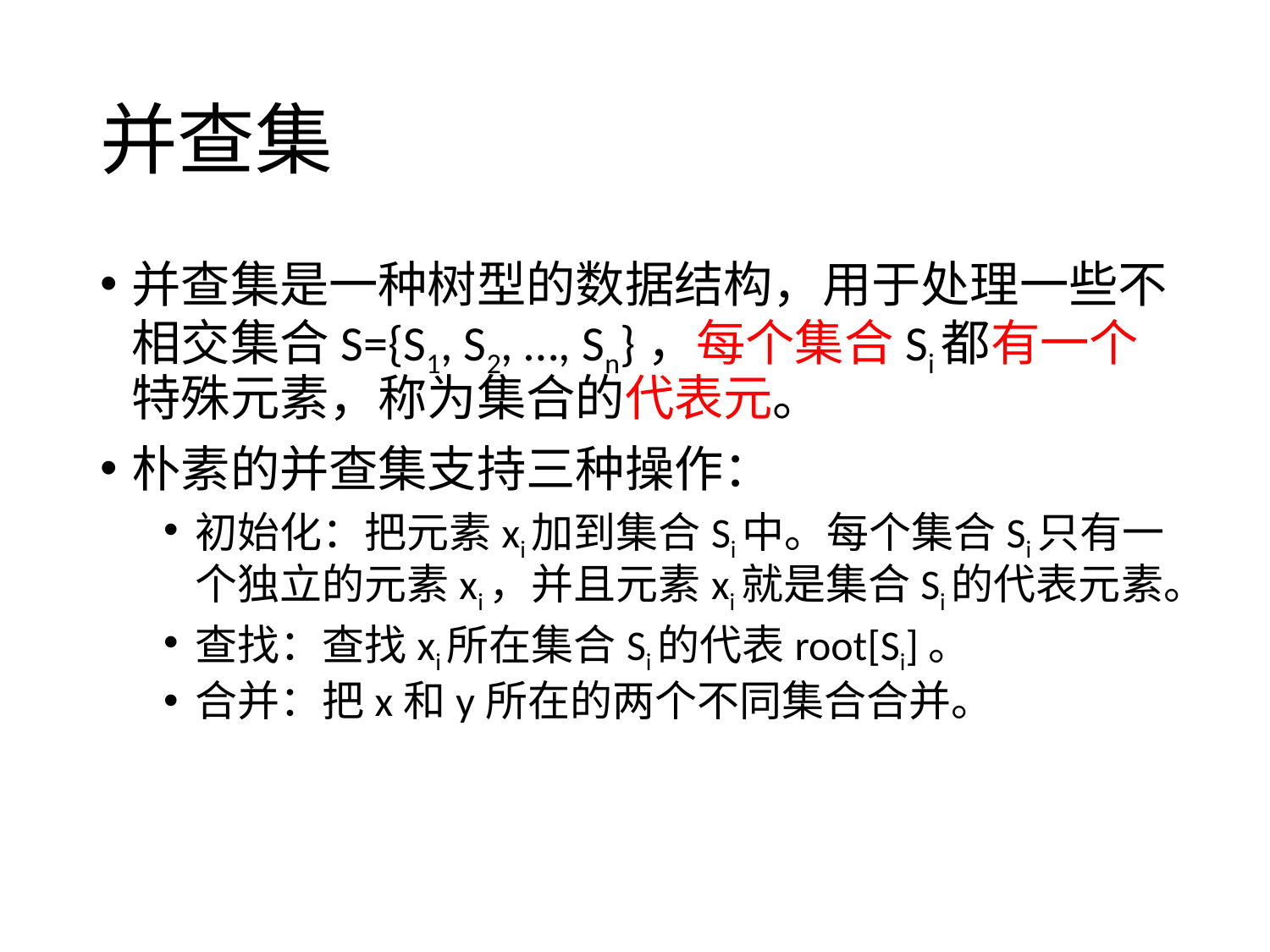

# 并查集
并查集是一种树型的数据结构，用于处理一些不相交集合S={S1, S2, …, Sn}，每个集合Si都有一个特殊元素，称为集合的代表元。
朴素的并查集支持三种操作：
初始化：把元素xi加到集合Si中。每个集合Si只有一个独立的元素xi，并且元素xi就是集合Si的代表元素。
查找：查找xi所在集合Si的代表root[Si]。
合并：把x和y所在的两个不同集合合并。